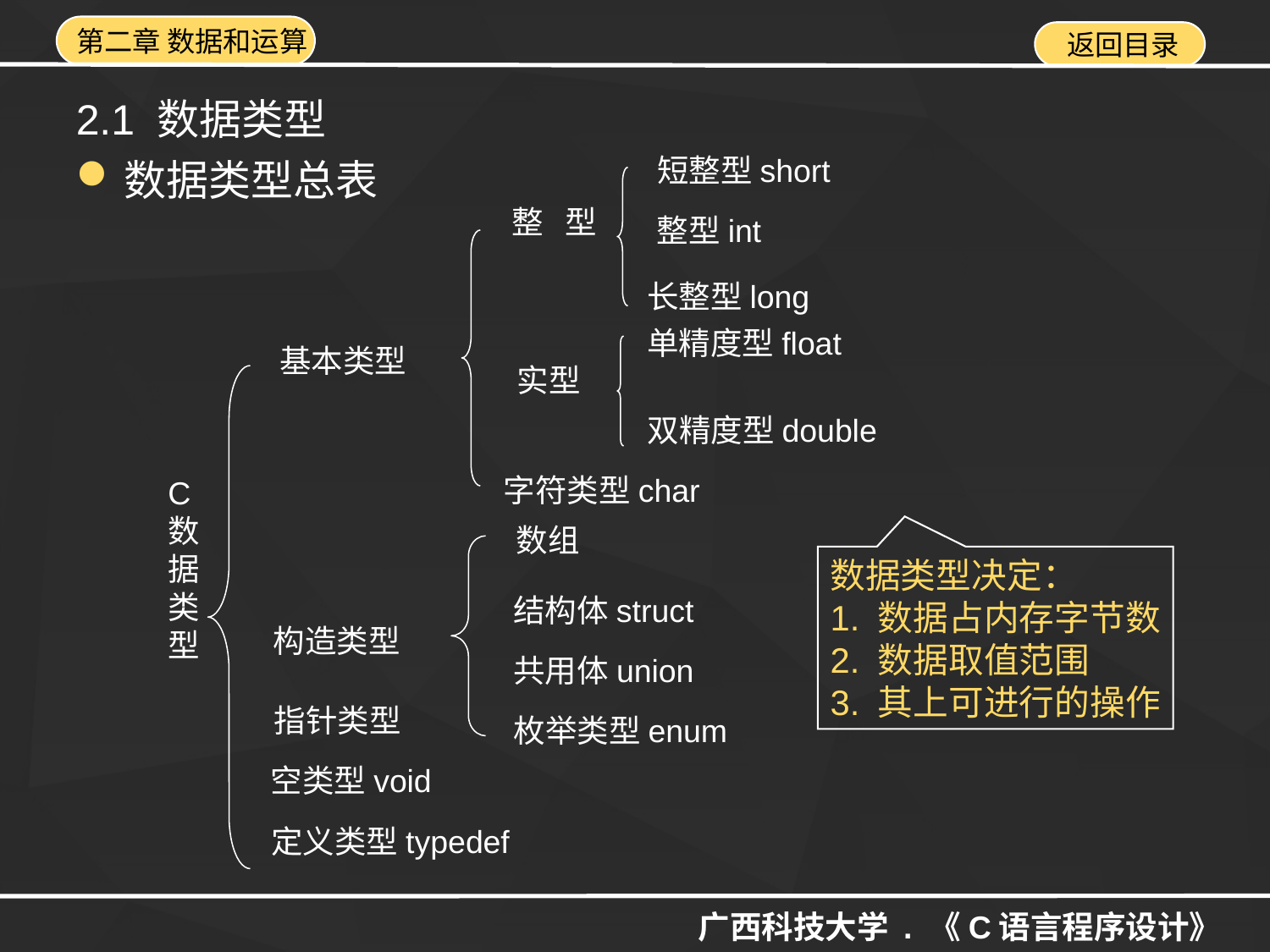

2.1 数据类型
数据类型总表
短整型short

整型int
长整型long
整   型

单精度型float

双精度型double
基本类型
实型

字符类型char
C
数
据
类
型
数组

结构体struct
构造类型
共用体union
指针类型
枚举类型enum
空类型void
定义类型typedef
数据类型决定：
1. 数据占内存字节数
2. 数据取值范围
3. 其上可进行的操作